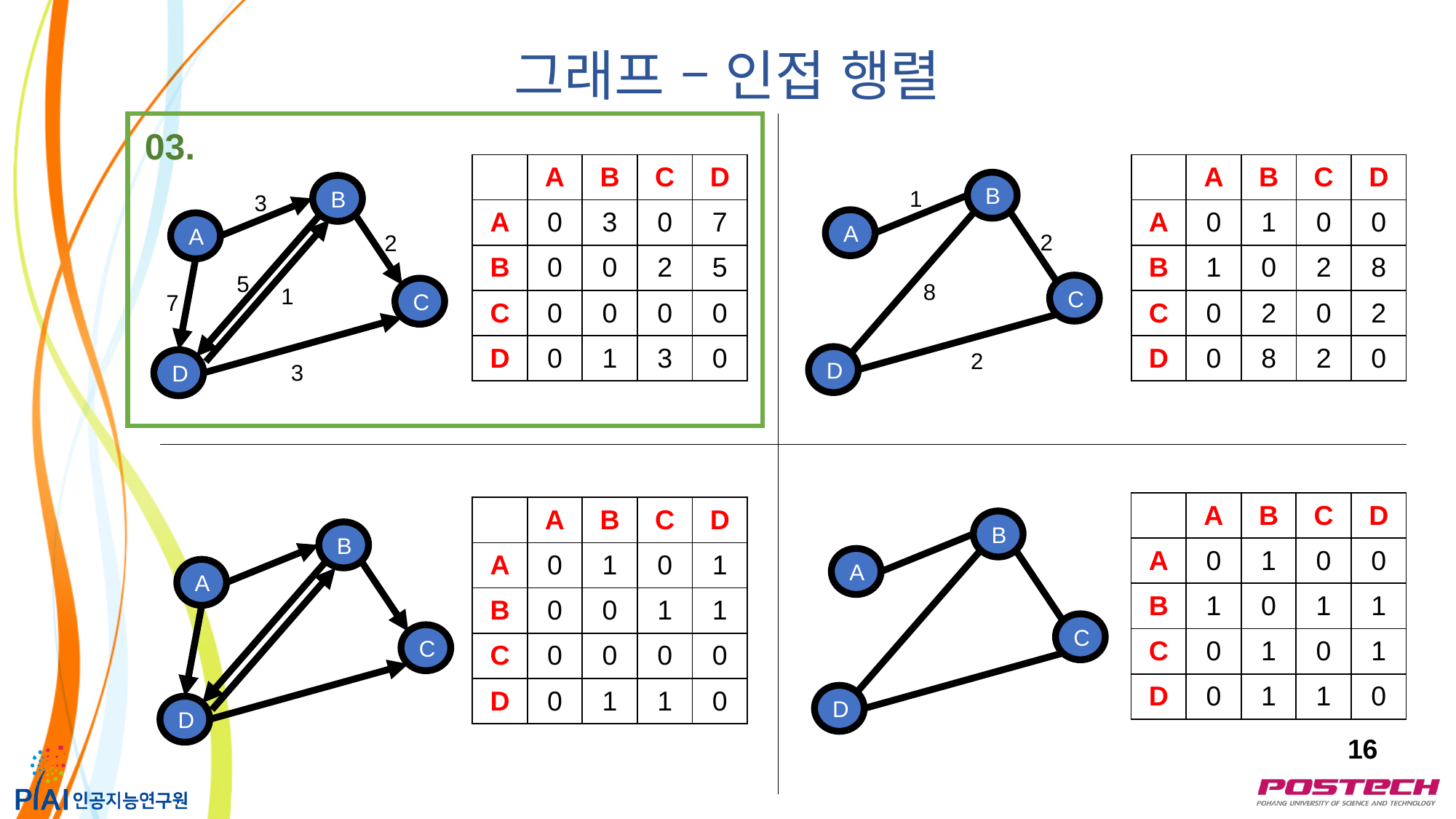

그래프 – 인접 행렬

03.
|  | A | B | C | D |
| --- | --- | --- | --- | --- |
| A | 0 | 3 | 0 | 7 |
| B | 0 | 0 | 2 | 5 |
| C | 0 | 0 | 0 | 0 |
| D | 0 | 1 | 3 | 0 |
|  | A | B | C | D |
| --- | --- | --- | --- | --- |
| A | 0 | 1 | 0 | 0 |
| B | 1 | 0 | 2 | 8 |
| C | 0 | 2 | 0 | 2 |
| D | 0 | 8 | 2 | 0 |
B
1
A
2
8
C
2
D
B
3
A
2
5
1
C
7
D
3
|  | A | B | C | D |
| --- | --- | --- | --- | --- |
| A | 0 | 1 | 0 | 0 |
| B | 1 | 0 | 1 | 1 |
| C | 0 | 1 | 0 | 1 |
| D | 0 | 1 | 1 | 0 |
|  | A | B | C | D |
| --- | --- | --- | --- | --- |
| A | 0 | 1 | 0 | 1 |
| B | 0 | 0 | 1 | 1 |
| C | 0 | 0 | 0 | 0 |
| D | 0 | 1 | 1 | 0 |
B
A
C
D
B
A
C
D